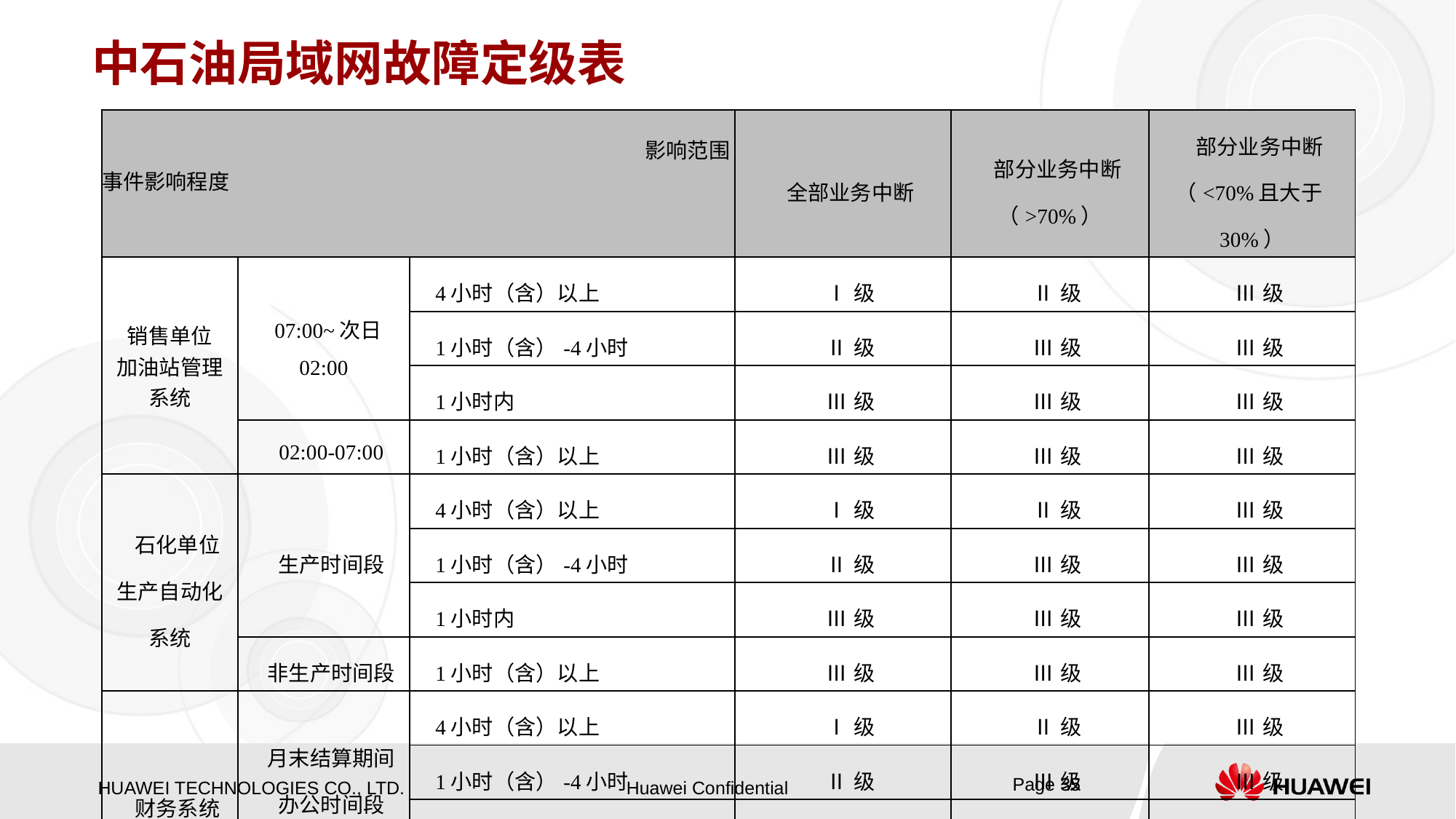

中石油局域网故障定级表
| 影响范围 事件影响程度 |  |  | 全部业务中断 | 部分业务中断（>70%） | 部分业务中断（<70%且大于30%） |
| --- | --- | --- | --- | --- | --- |
| 销售单位 加油站管理系统 | 07:00~次日02:00 | 4小时（含）以上 | Ⅰ级 | Ⅱ级 | Ⅲ级 |
|  |  | 1小时（含）-4小时 | Ⅱ级 | Ⅲ级 | Ⅲ级 |
|  |  | 1小时内 | Ⅲ级 | Ⅲ级 | Ⅲ级 |
|  | 02:00-07:00 | 1小时（含）以上 | Ⅲ级 | Ⅲ级 | Ⅲ级 |
| 石化单位生产自动化系统 | 生产时间段 | 4小时（含）以上 | Ⅰ级 | Ⅱ级 | Ⅲ级 |
|  |  | 1小时（含）-4小时 | Ⅱ级 | Ⅲ级 | Ⅲ级 |
|  |  | 1小时内 | Ⅲ级 | Ⅲ级 | Ⅲ级 |
|  | 非生产时间段 | 1小时（含）以上 | Ⅲ级 | Ⅲ级 | Ⅲ级 |
| 财务系统 | 月末结算期间 办公时间段 | 4小时（含）以上 | Ⅰ级 | Ⅱ级 | Ⅲ级 |
|  |  | 1小时（含）-4小时 | Ⅱ级 | Ⅲ级 | Ⅲ级 |
|  |  | 1小时内 | Ⅲ级 | IV级 | IV级 |
|  | 其它时间 | 1小时（含）以上 | V级 | V级 | V级 |
| 其它不构成特级和I、II、III级事件的突发事件均为V级事件 |  |  |  |  |  |